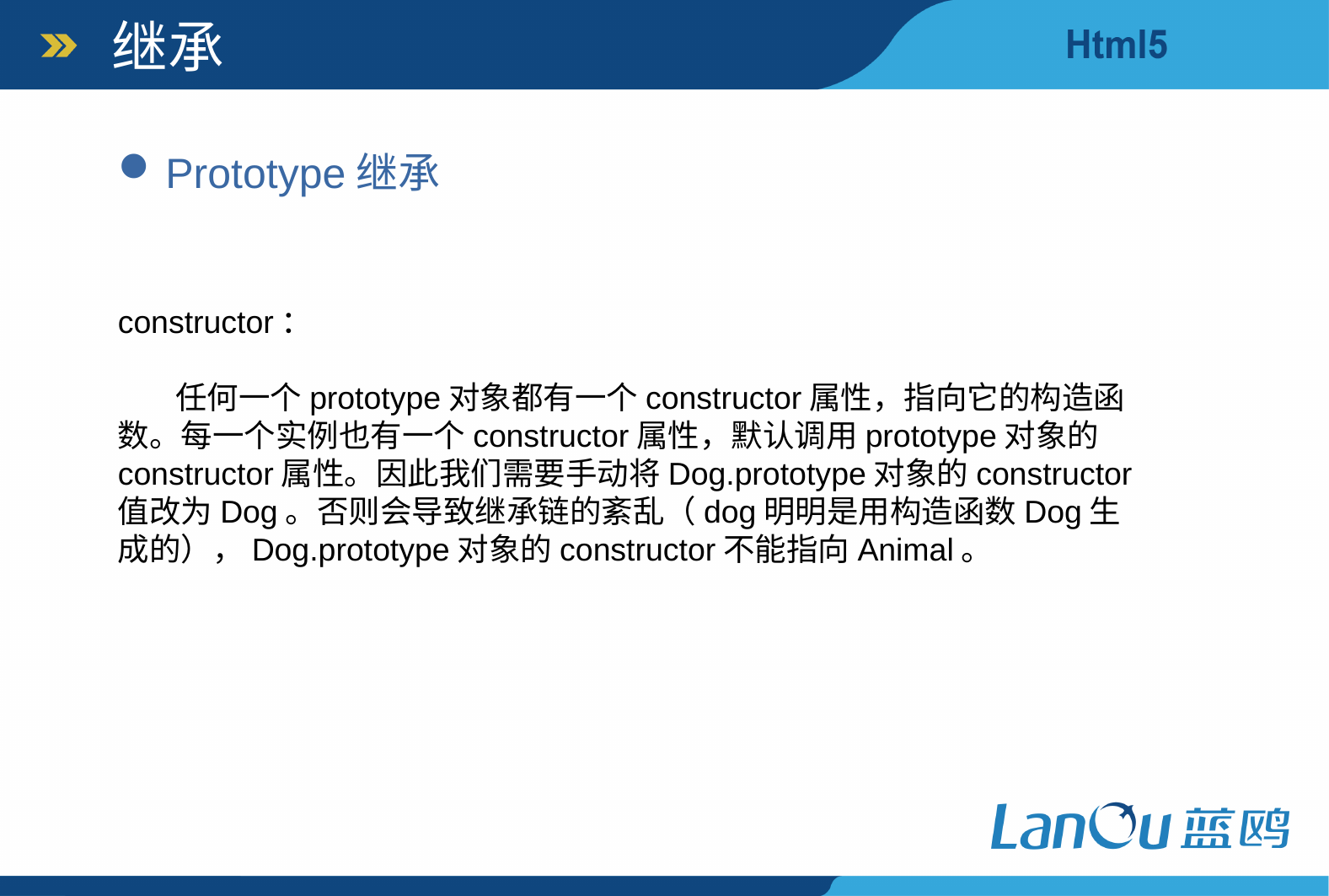

继承
Prototype继承
constructor：

       任何一个prototype对象都有一个constructor属性，指向它的构造函数。每一个实例也有一个constructor属性，默认调用prototype对象的constructor属性。因此我们需要手动将Dog.prototype对象的constructor值改为Dog。否则会导致继承链的紊乱（dog明明是用构造函数Dog生成的），Dog.prototype对象的constructor不能指向Animal。